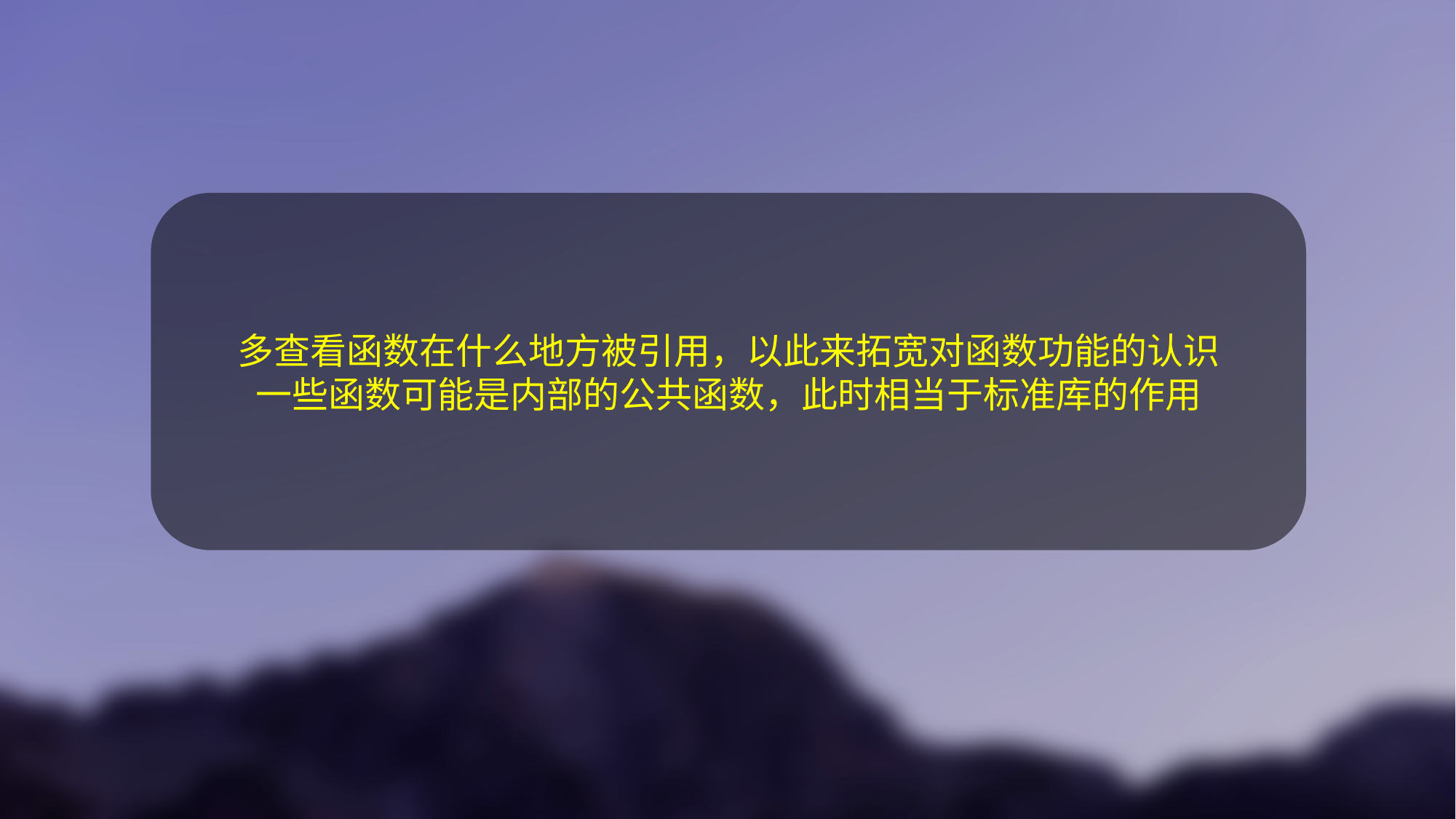

多查看函数在什么地方被引用，以此来拓宽对函数功能的认识
一些函数可能是内部的公共函数，此时相当于标准库的作用